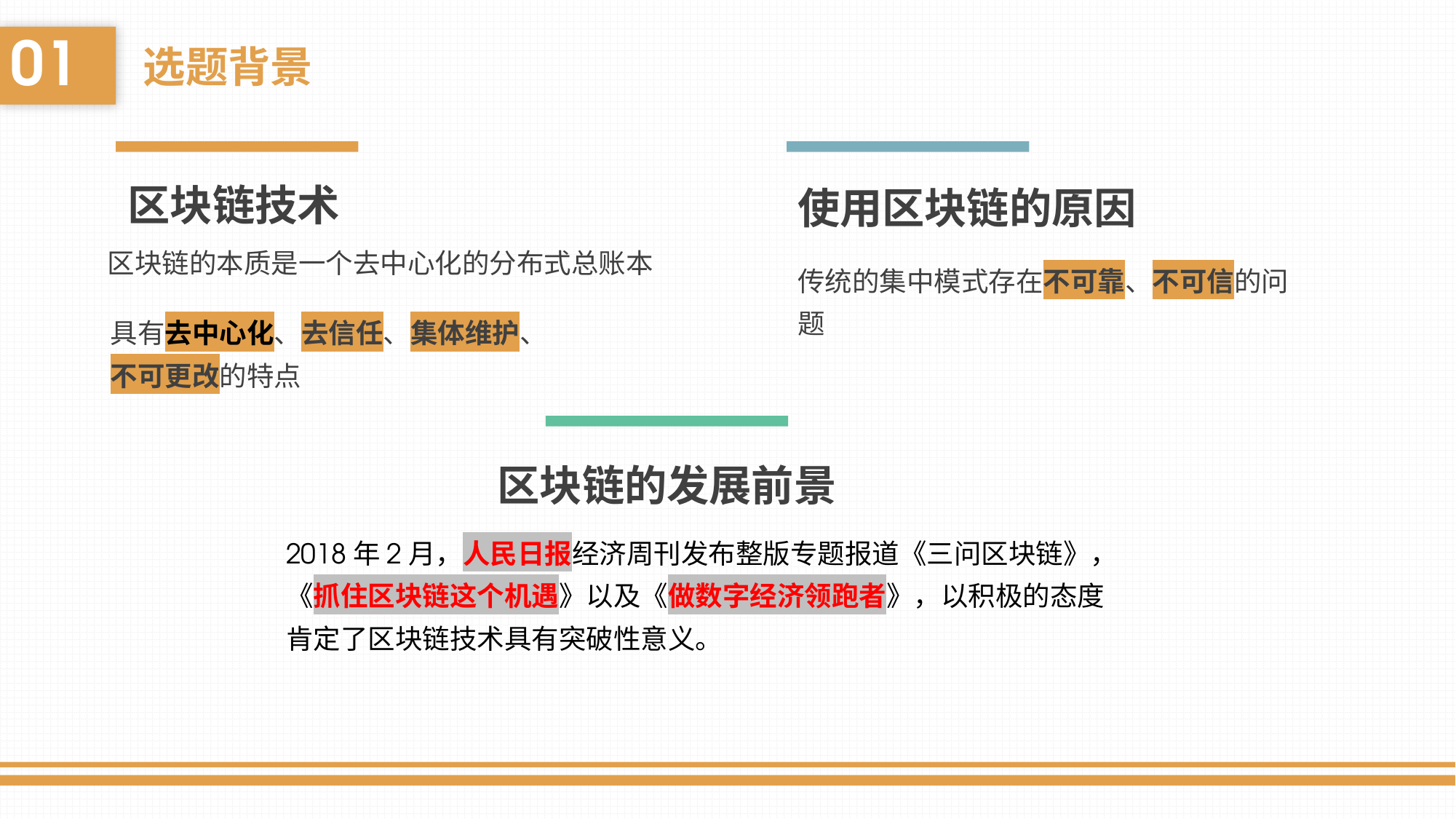

01
选题背景

区块链技术
使用区块链的原因
区块链的本质是一个去中心化的分布式总账本
传统的集中模式存在不可靠、不可信的问题
具有去中心化、去信任、集体维护、不可更改的特点

区块链的发展前景
2018年2月，人民日报经济周刊发布整版专题报道《三问区块链》，《抓住区块链这个机遇》以及《做数字经济领跑者》，以积极的态度肯定了区块链技术具有突破性意义。